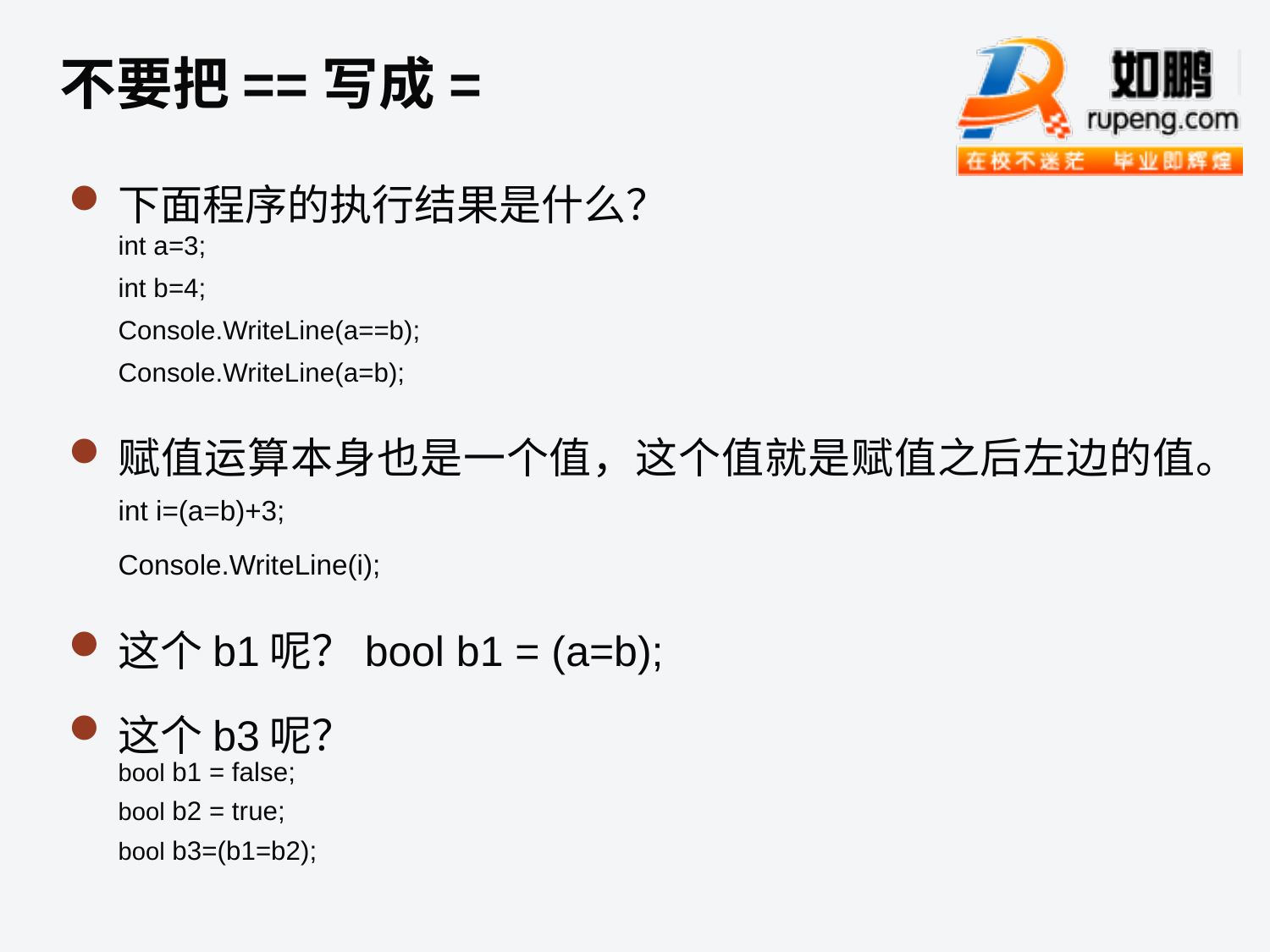

不要把==写成=
下面程序的执行结果是什么？
int a=3;
int b=4;
Console.WriteLine(a==b);
Console.WriteLine(a=b);
赋值运算本身也是一个值，这个值就是赋值之后左边的值。
int i=(a=b)+3;
Console.WriteLine(i);
这个b1呢？bool b1 = (a=b);
这个b3呢？
bool b1 = false;
bool b2 = true;
bool b3=(b1=b2);